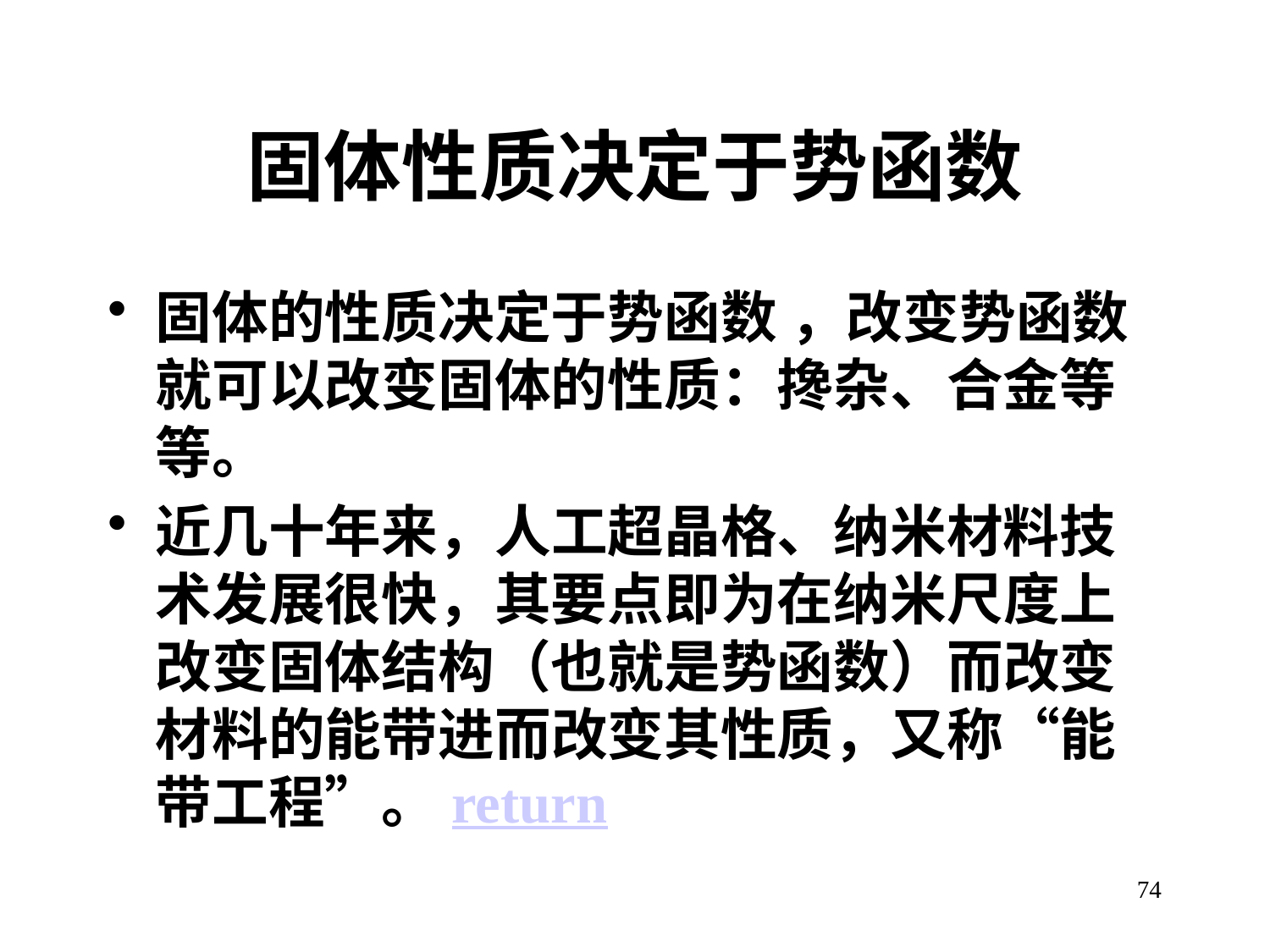

# 固体性质决定于势函数
固体的性质决定于势函数 ，改变势函数就可以改变固体的性质：搀杂、合金等等。
近几十年来，人工超晶格、纳米材料技术发展很快，其要点即为在纳米尺度上改变固体结构（也就是势函数）而改变材料的能带进而改变其性质，又称“能带工程”。return
74